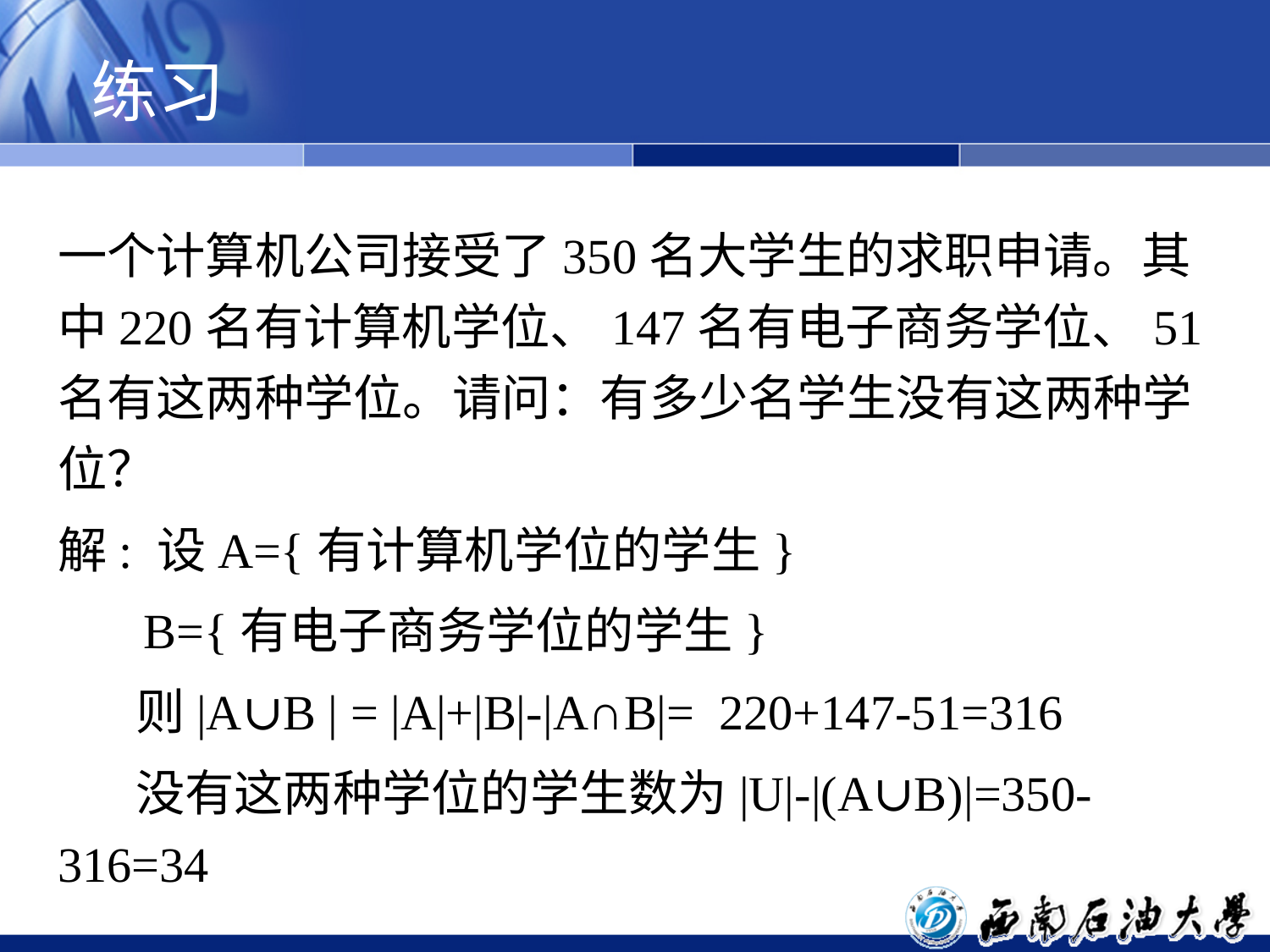

# 练习
一个计算机公司接受了350名大学生的求职申请。其中220名有计算机学位、147名有电子商务学位、51名有这两种学位。请问：有多少名学生没有这两种学位？
解: 设A={有计算机学位的学生}
       B={有电子商务学位的学生}
      则|A∪B | = |A|+|B|-|A∩B|=  220+147-51=316
      没有这两种学位的学生数为|U|-|(A∪B)|=350-316=34